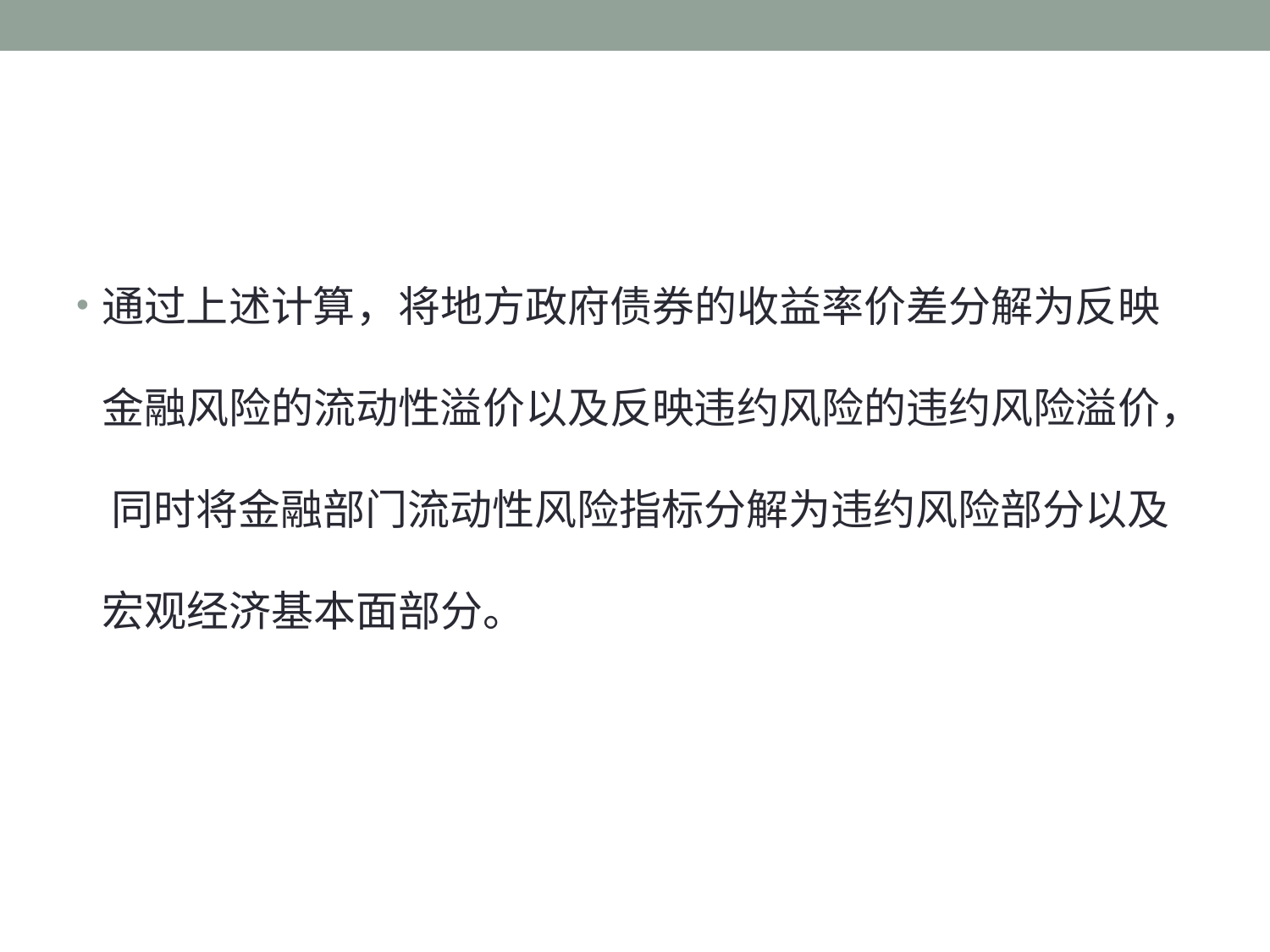

#
通过上述计算，将地方政府债券的收益率价差分解为反映金融风险的流动性溢价以及反映违约风险的违约风险溢价， 同时将金融部门流动性风险指标分解为违约风险部分以及宏观经济基本面部分。